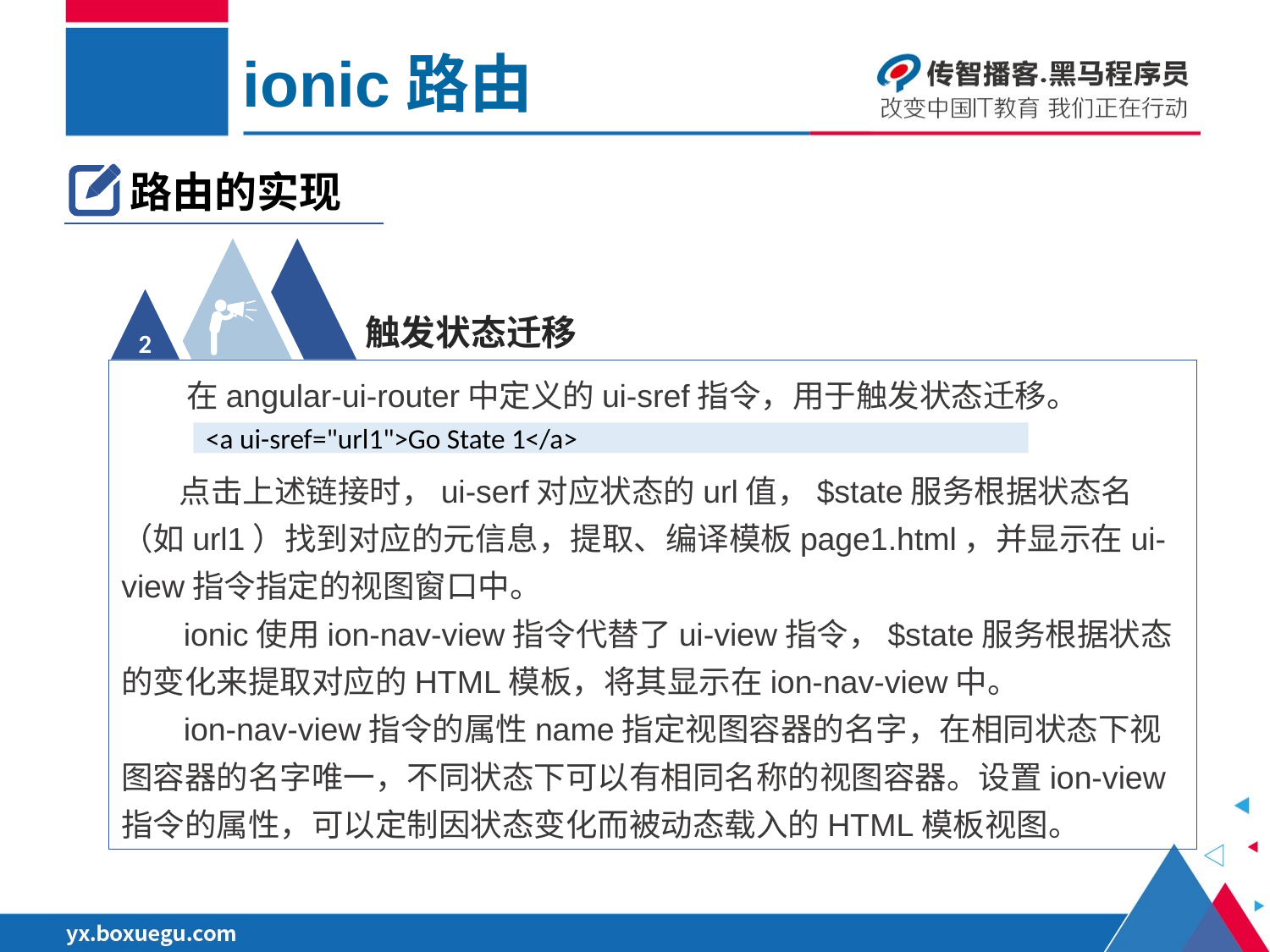

ionic路由
路由的实现

2

 触发状态迁移
        在angular-ui-router中定义的ui-sref指令，用于触发状态迁移。

       点击上述链接时，ui-serf对应状态的url值，$state服务根据状态名（如url1）找到对应的元信息，提取、编译模板page1.html，并显示在ui-view指令指定的视图窗口中。
       ionic使用ion-nav-view指令代替了ui-view指令，$state服务根据状态的变化来提取对应的HTML模板，将其显示在ion-nav-view中。
       ion-nav-view指令的属性name指定视图容器的名字，在相同状态下视图容器的名字唯一，不同状态下可以有相同名称的视图容器。设置ion-view指令的属性，可以定制因状态变化而被动态载入的HTML模板视图。
<a ui-sref="url1">Go State 1</a>